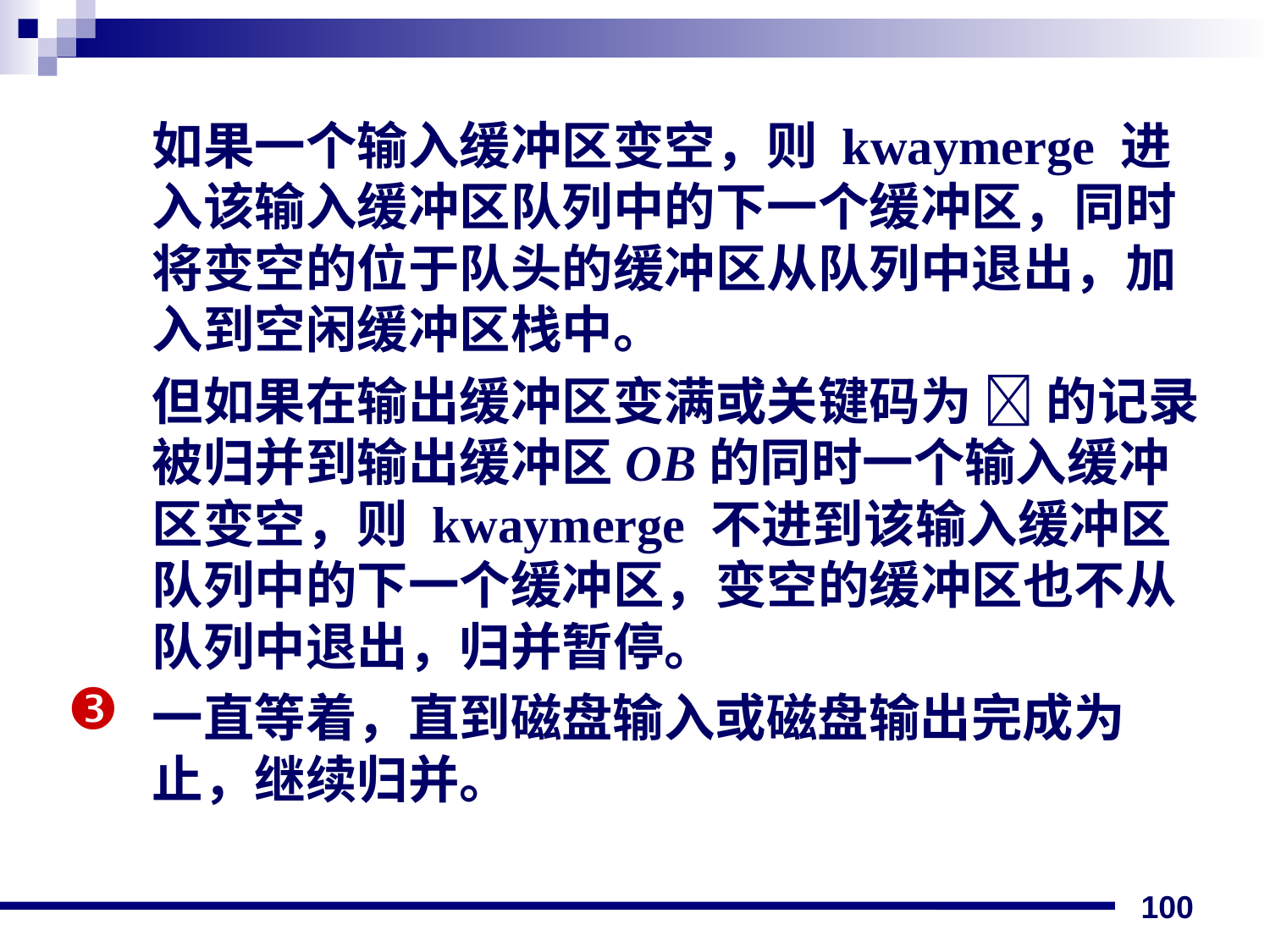

如果一个输入缓冲区变空，则 kwaymerge 进入该输入缓冲区队列中的下一个缓冲区，同时将变空的位于队头的缓冲区从队列中退出，加入到空闲缓冲区栈中。
	但如果在输出缓冲区变满或关键码为 ∞ 的记录被归并到输出缓冲区OB的同时一个输入缓冲区变空，则 kwaymerge 不进到该输入缓冲区队列中的下一个缓冲区，变空的缓冲区也不从队列中退出，归并暂停。
一直等着，直到磁盘输入或磁盘输出完成为止，继续归并。
100